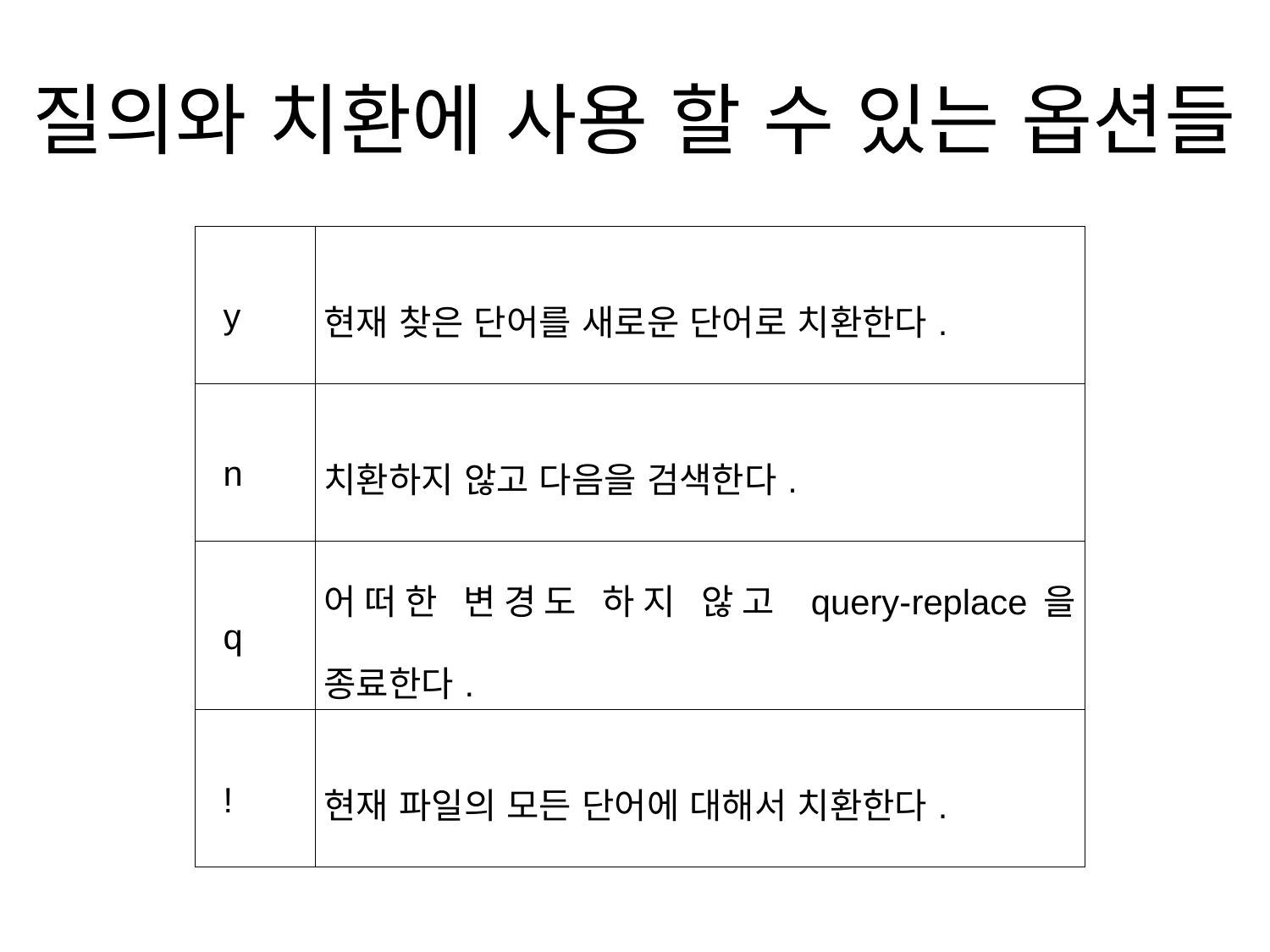

# 질의와 치환에 사용 할 수 있는 옵션들
| y | 현재 찾은 단어를 새로운 단어로 치환한다. |
| --- | --- |
| n | 치환하지 않고 다음을 검색한다. |
| q | 어떠한 변경도 하지 않고 query-replace을 종료한다. |
| ! | 현재 파일의 모든 단어에 대해서 치환한다. |